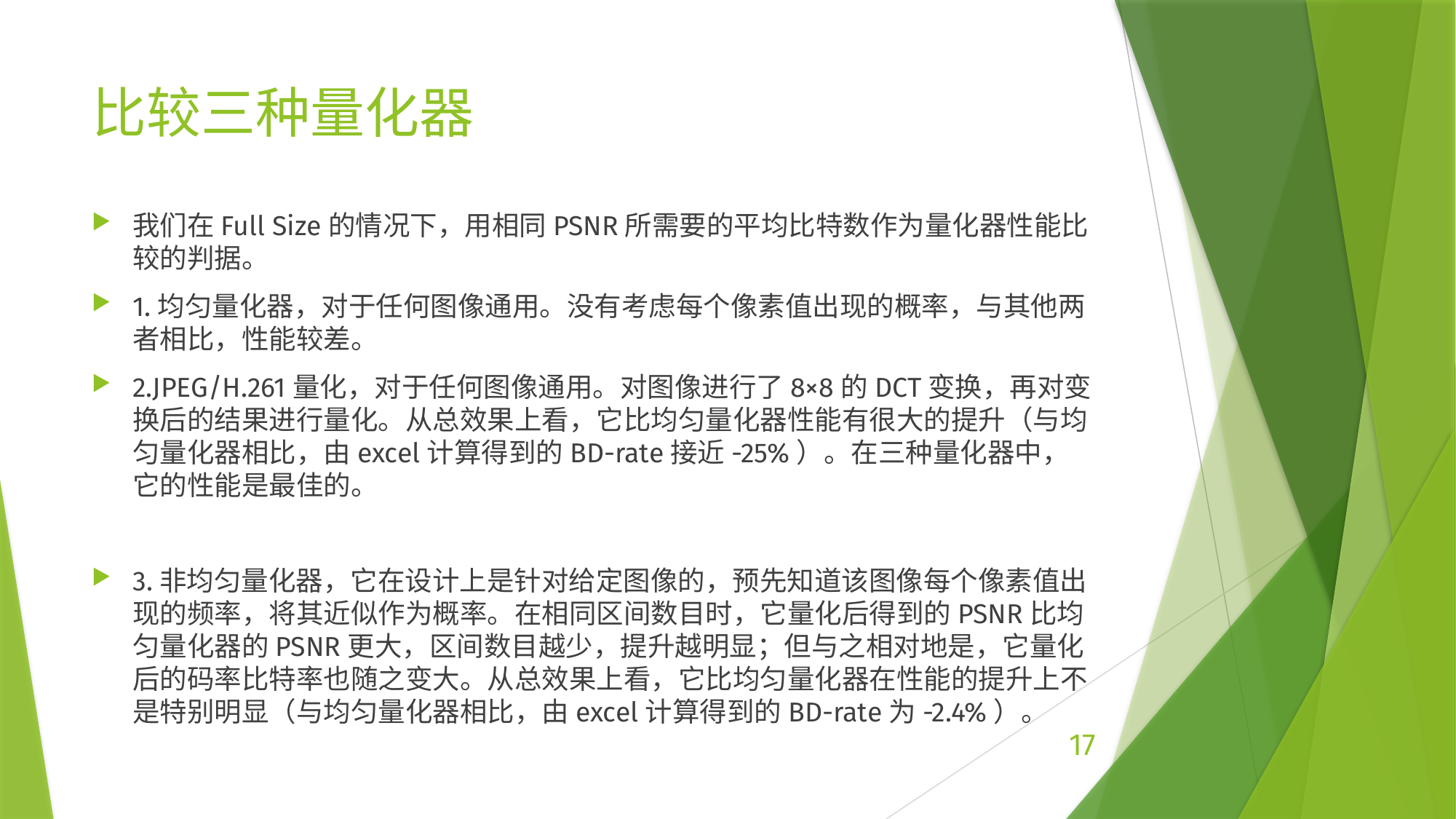

# 比较三种量化器
我们在Full Size的情况下，用相同PSNR所需要的平均比特数作为量化器性能比较的判据。
1.均匀量化器，对于任何图像通用。没有考虑每个像素值出现的概率，与其他两者相比，性能较差。
2.JPEG/H.261量化，对于任何图像通用。对图像进行了8×8的DCT变换，再对变换后的结果进行量化。从总效果上看，它比均匀量化器性能有很大的提升（与均匀量化器相比，由excel计算得到的BD-rate接近-25%）。在三种量化器中，它的性能是最佳的。

3.非均匀量化器，它在设计上是针对给定图像的，预先知道该图像每个像素值出现的频率，将其近似作为概率。在相同区间数目时，它量化后得到的PSNR比均匀量化器的PSNR更大，区间数目越少，提升越明显；但与之相对地是，它量化后的码率比特率也随之变大。从总效果上看，它比均匀量化器在性能的提升上不是特别明显（与均匀量化器相比，由excel计算得到的BD-rate为-2.4%）。
17